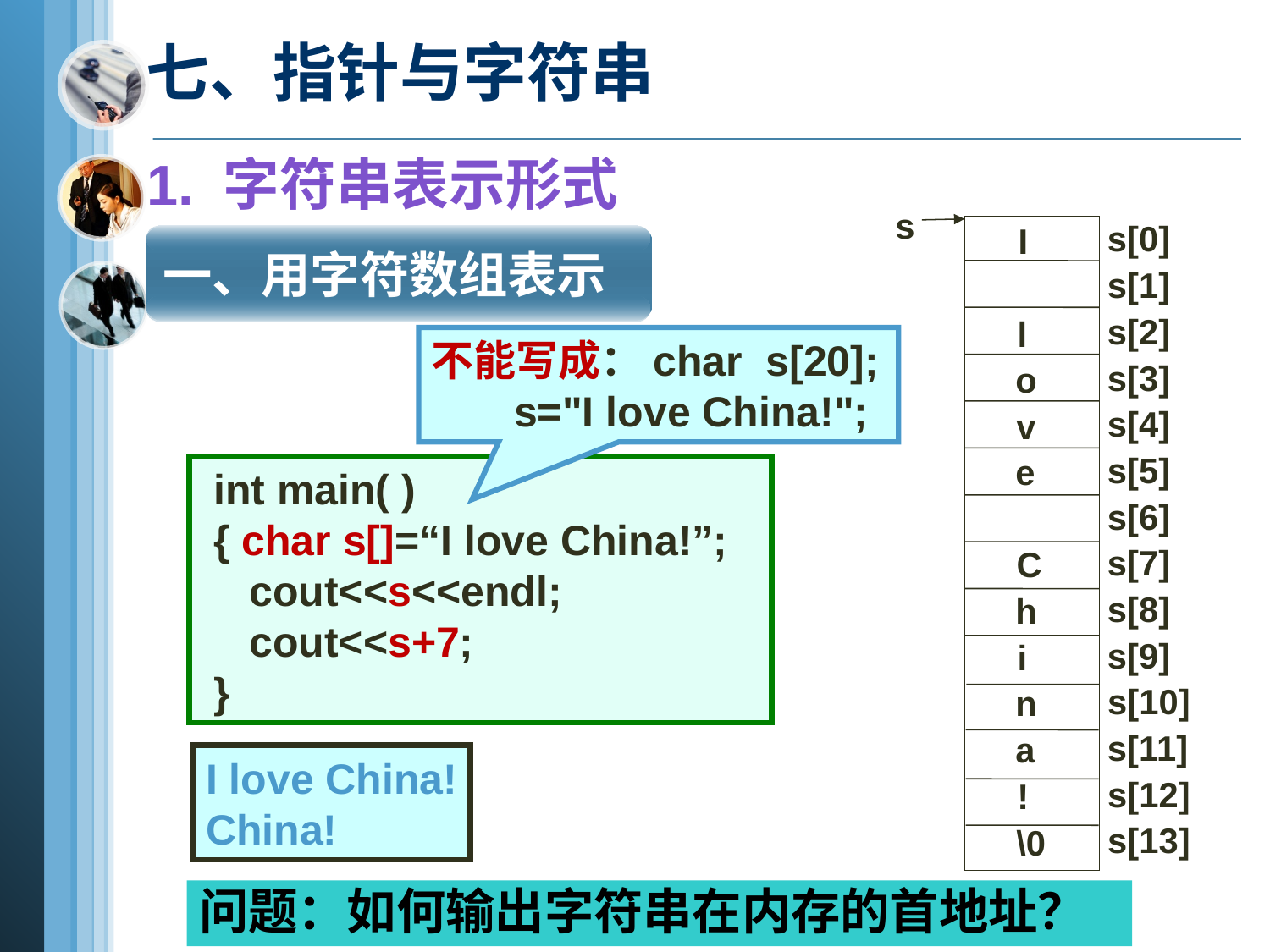

七、指针与字符串
1. 字符串表示形式

s
s[0]
I

s[1]
s[2]
l
s[3]
o
s[4]
v
s[5]
e
s[6]
s[7]
C
s[8]
h
s[9]
i
s[10]
n
s[11]
a
s[12]
!
s[13]
\0
一、用字符数组表示

不能写成：char  s[20];
       s="I love China!";
 int main( )
 { char s[]=“I love China!”;
    cout<<s<<endl;
    cout<<s+7;
 }
I love China!
China!
问题：如何输出字符串在内存的首地址？